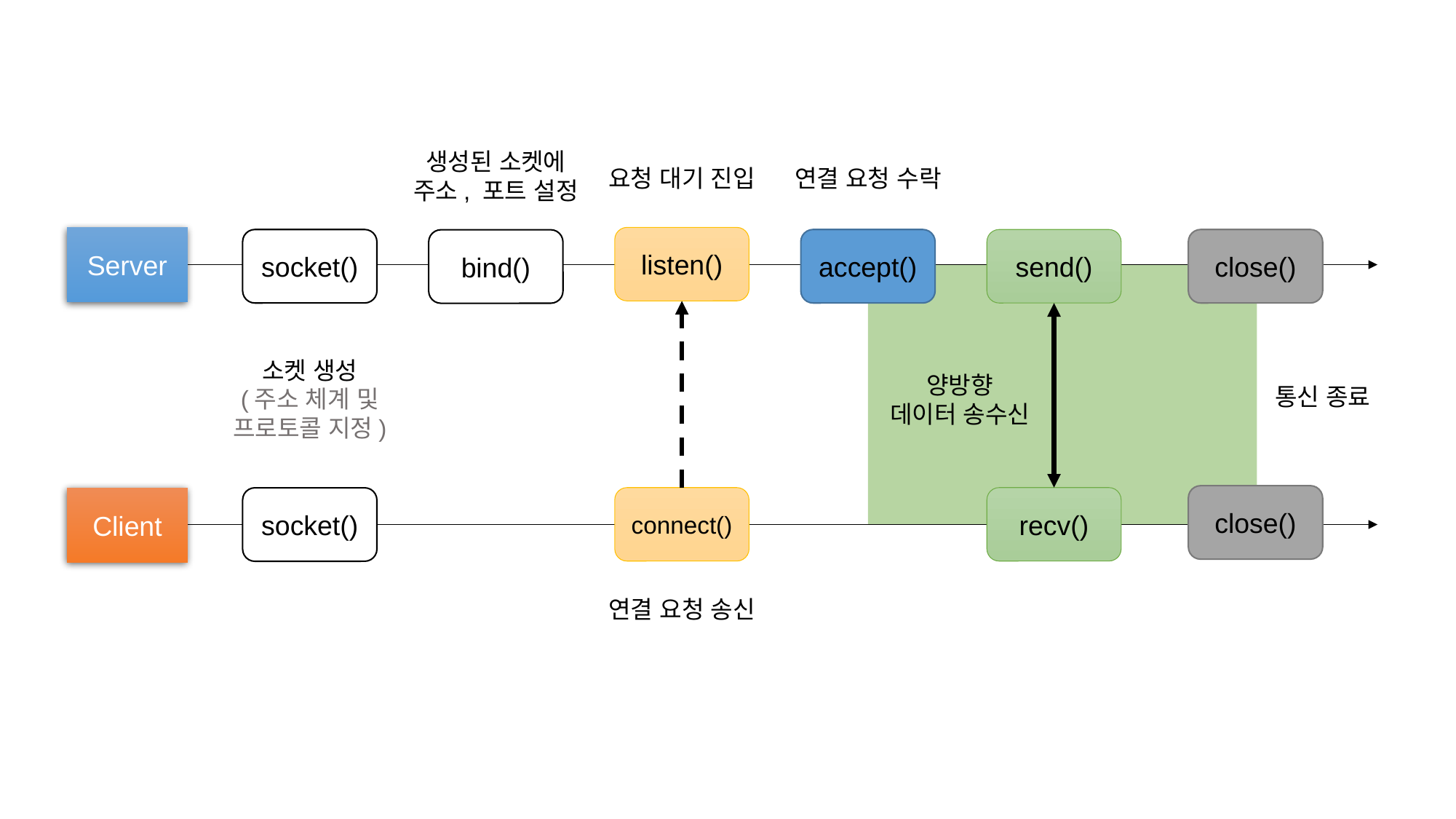

생성된 소켓에
주소, 포트 설정
요청 대기 진입
연결 요청 수락
listen()
Server
socket()
accept()
send()
close()
bind()

소켓 생성
(주소 체계 및 프로토콜 지정)
양방향
데이터 송수신
통신 종료
close()
recv()
connect()
Client
socket()
연결 요청 송신